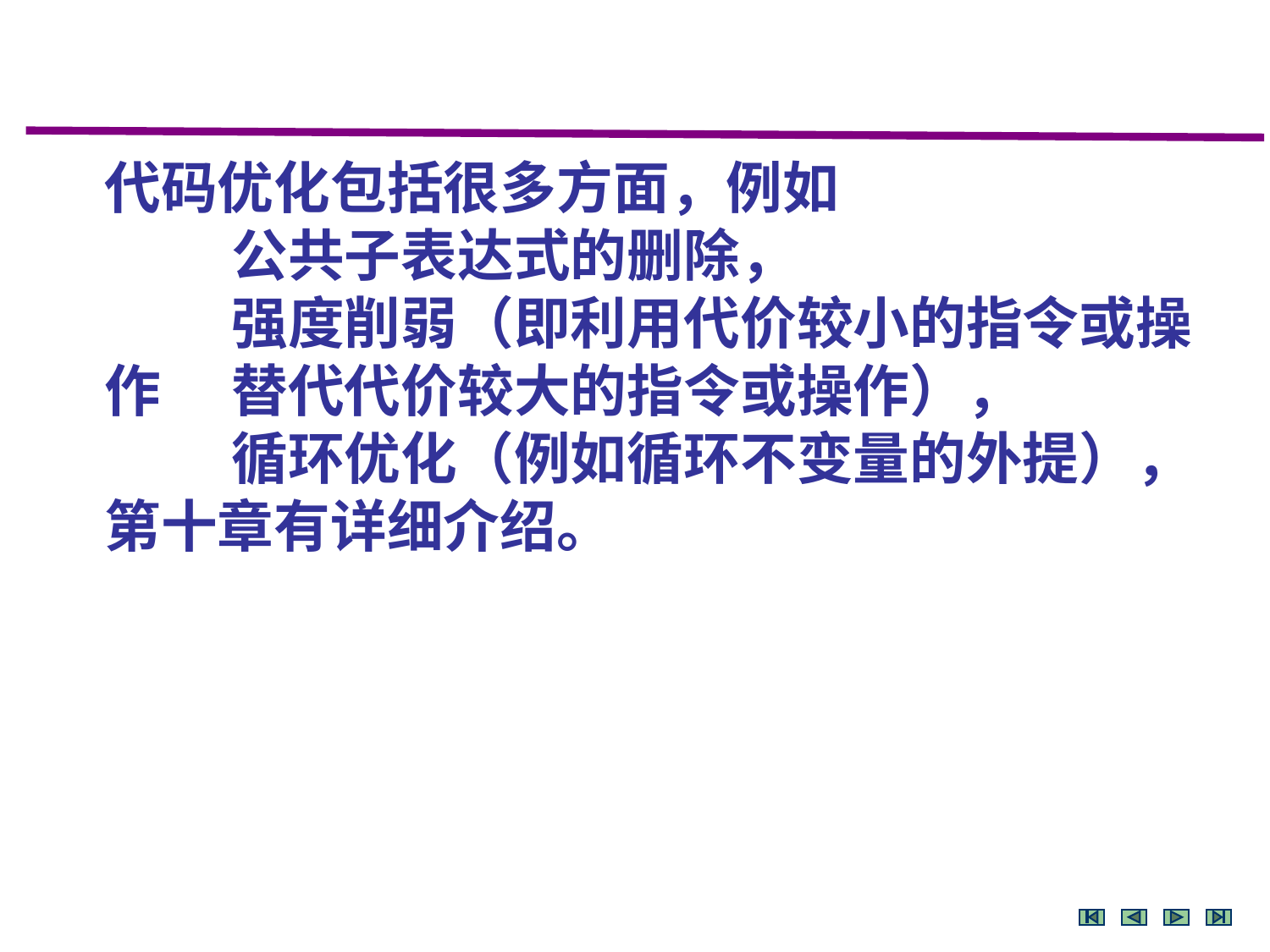

代码优化包括很多方面，例如
	公共子表达式的删除，
	强度削弱（即利用代价较小的指令或操作	替代代价较大的指令或操作），
	循环优化（例如循环不变量的外提），
第十章有详细介绍。